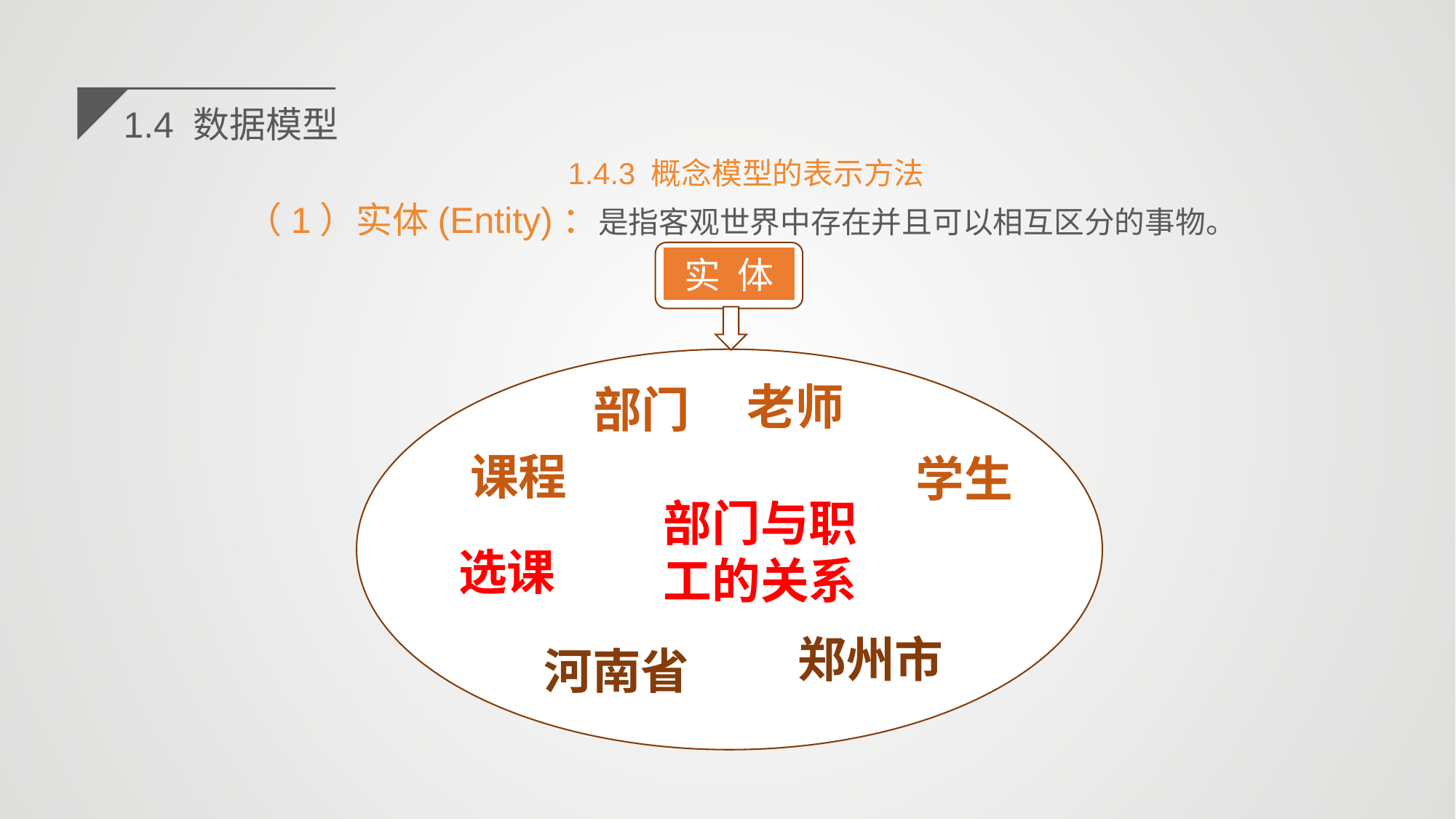

1.4 数据模型
1.4.3 概念模型的表示方法
（1）实体(Entity)：是指客观世界中存在并且可以相互区分的事物。

实  体

老师
部门
课程
学生
部门与职
工的关系
选课
郑州市
河南省